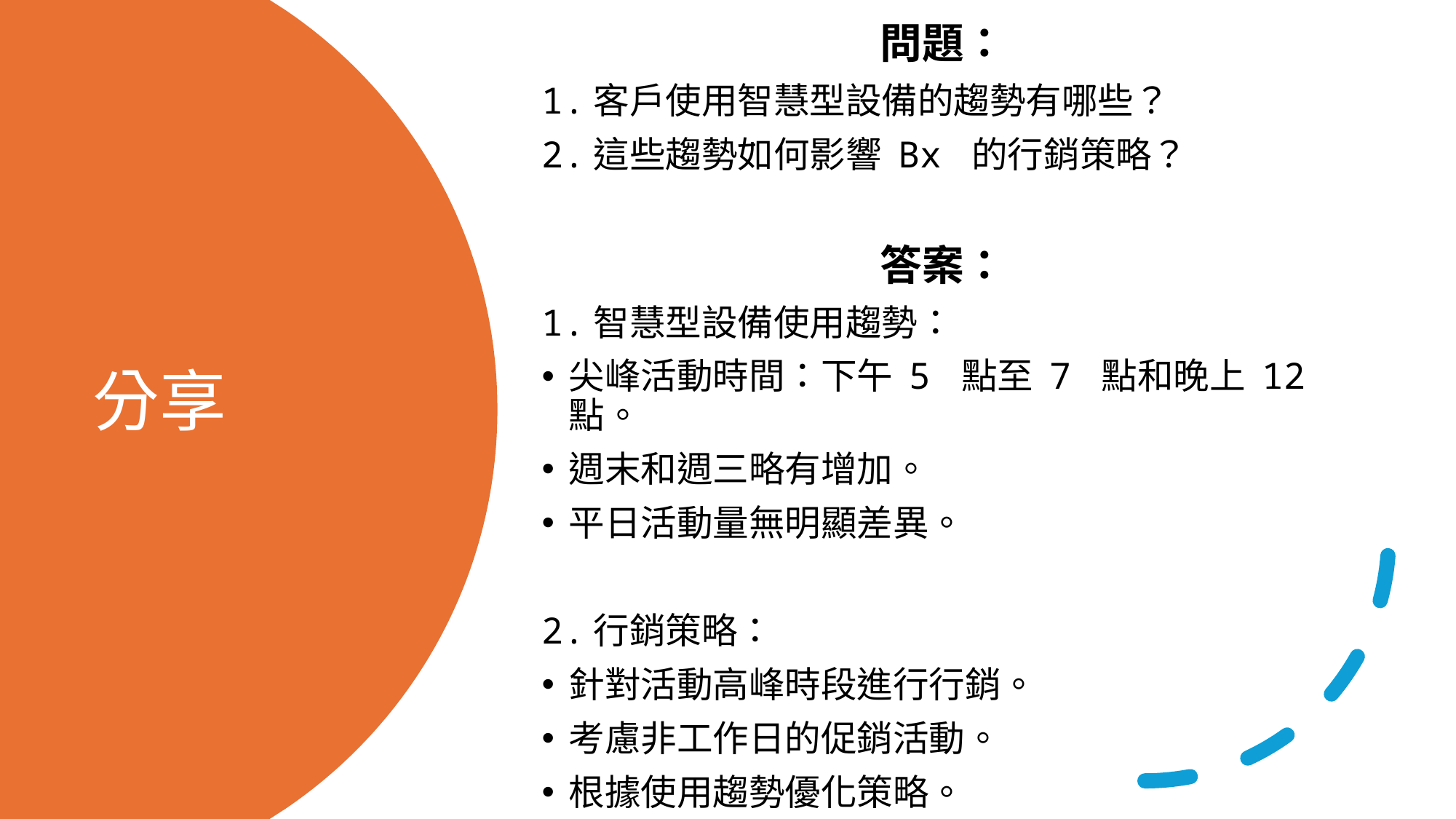

問題：
1.客戶使用智慧型設備的趨勢有哪些？
2.這些趨勢如何影響 Bx 的行銷策略？

答案：
1.智慧型設備使用趨勢：
尖峰活動時間：下午 5 點至 7 點和晚上 12 點。
週末和週三略有增加。
平日活動量無明顯差異。

2.行銷策略：
針對活動高峰時段進行行銷。
考慮非工作日的促銷活動。
根據使用趨勢優化策略。
# 分享